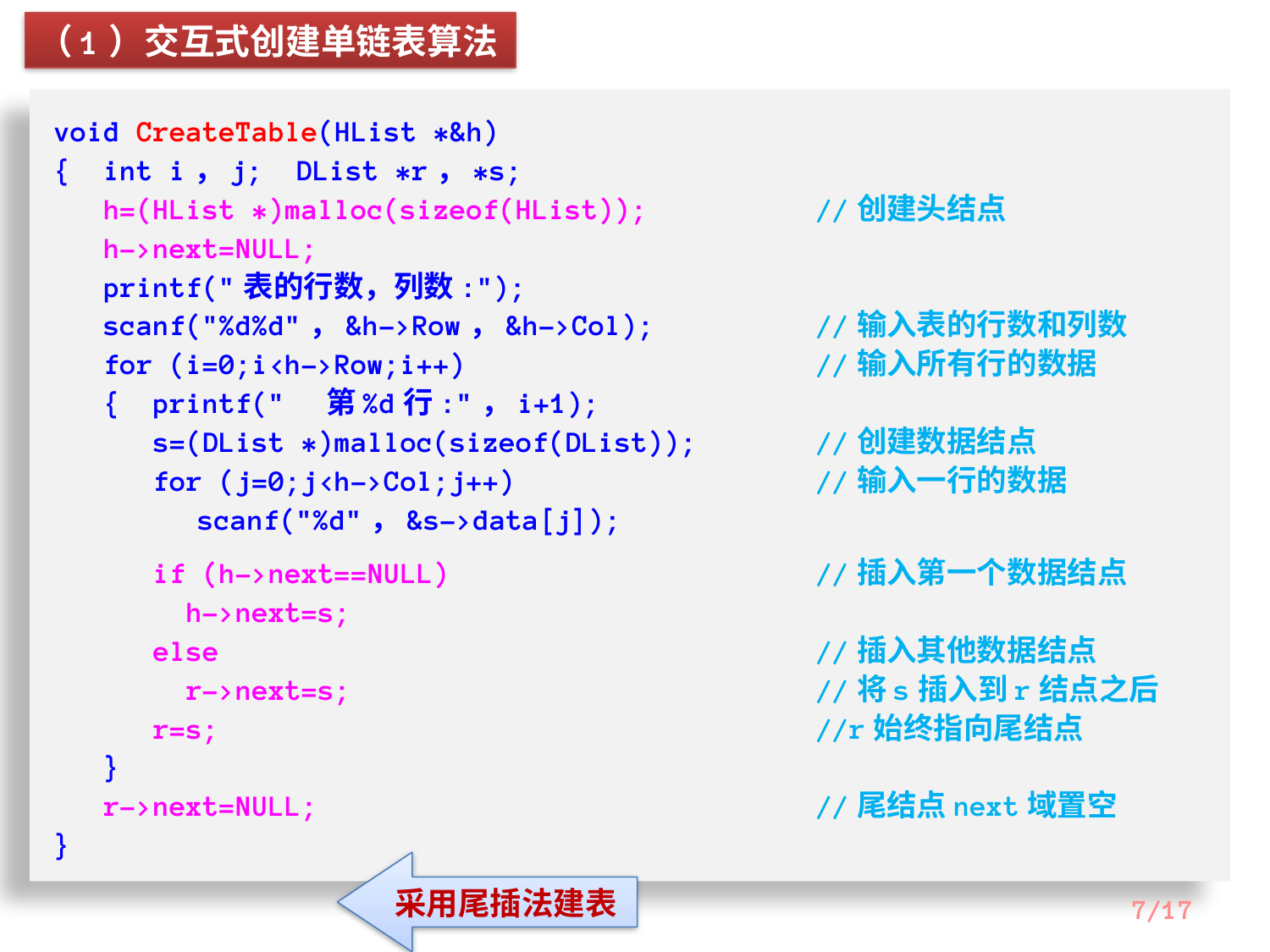

（1）交互式创建单链表算法
void CreateTable(HList *&h)
{  int i，j;  DList *r，*s;
   h=(HList *)malloc(sizeof(HList));    	//创建头结点
   h->next=NULL;
   printf("表的行数，列数:");
   scanf("%d%d"，&h->Row，&h->Col);      	//输入表的行数和列数
   for (i=0;i<h->Row;i++)		      	//输入所有行的数据
   {  printf("  第%d行:"，i+1);
      s=(DList *)malloc(sizeof(DList));	//创建数据结点
      for (j=0;j<h->Col;j++)		      	//输入一行的数据
  	 scanf("%d"，&s->data[j]);
      if (h->next==NULL)	            	//插入第一个数据结点
        h->next=s;
      else					//插入其他数据结点
        r->next=s;				//将s插入到r结点之后
      r=s;					//r始终指向尾结点
   }
   r->next=NULL;				//尾结点next域置空
}
采用尾插法建表
7/17